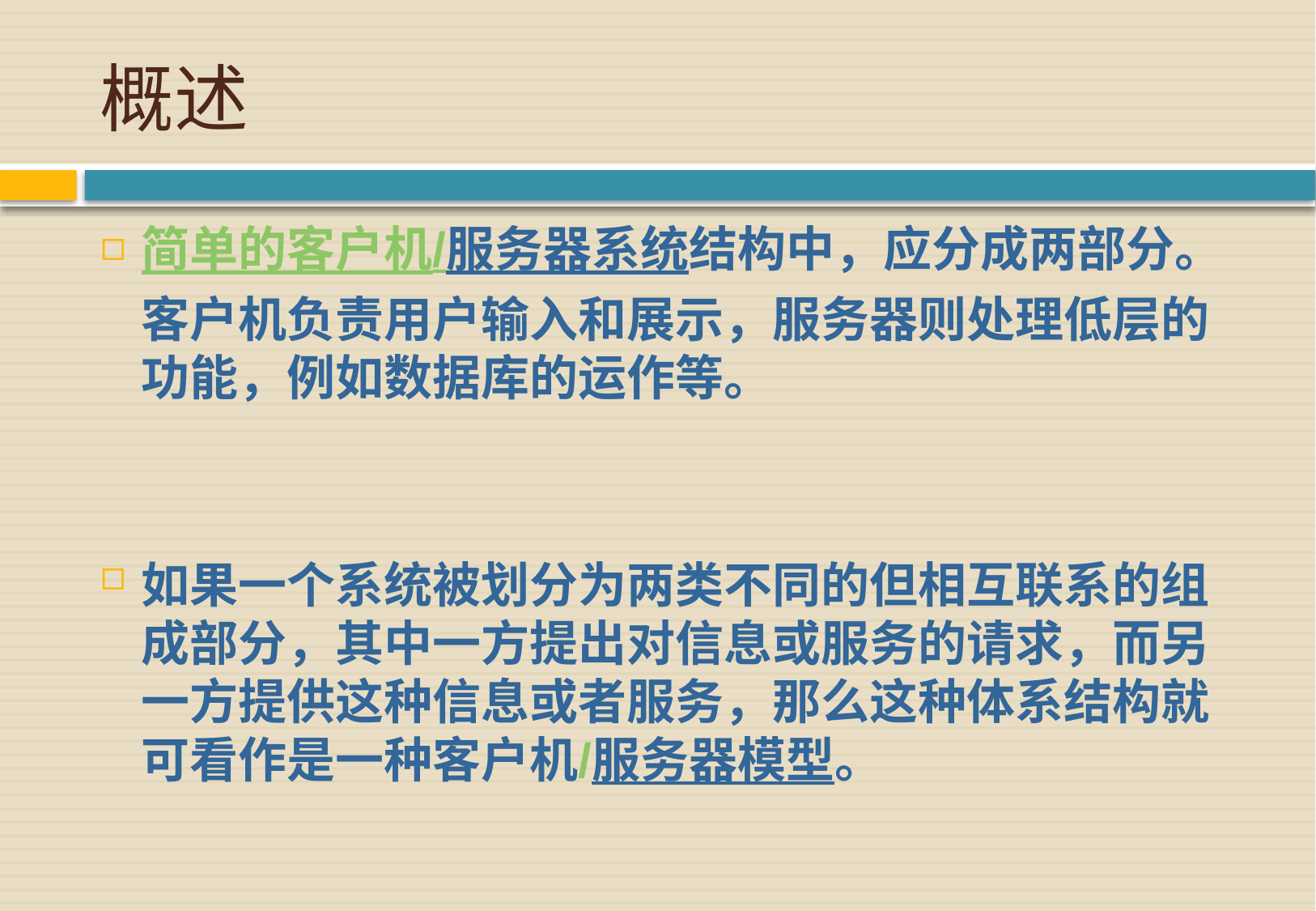

# 概述
简单的客户机/服务器系统结构中，应分成两部分。客户机负责用户输入和展示，服务器则处理低层的功能，例如数据库的运作等。

如果一个系统被划分为两类不同的但相互联系的组成部分，其中一方提出对信息或服务的请求，而另一方提供这种信息或者服务，那么这种体系结构就可看作是一种客户机/服务器模型。